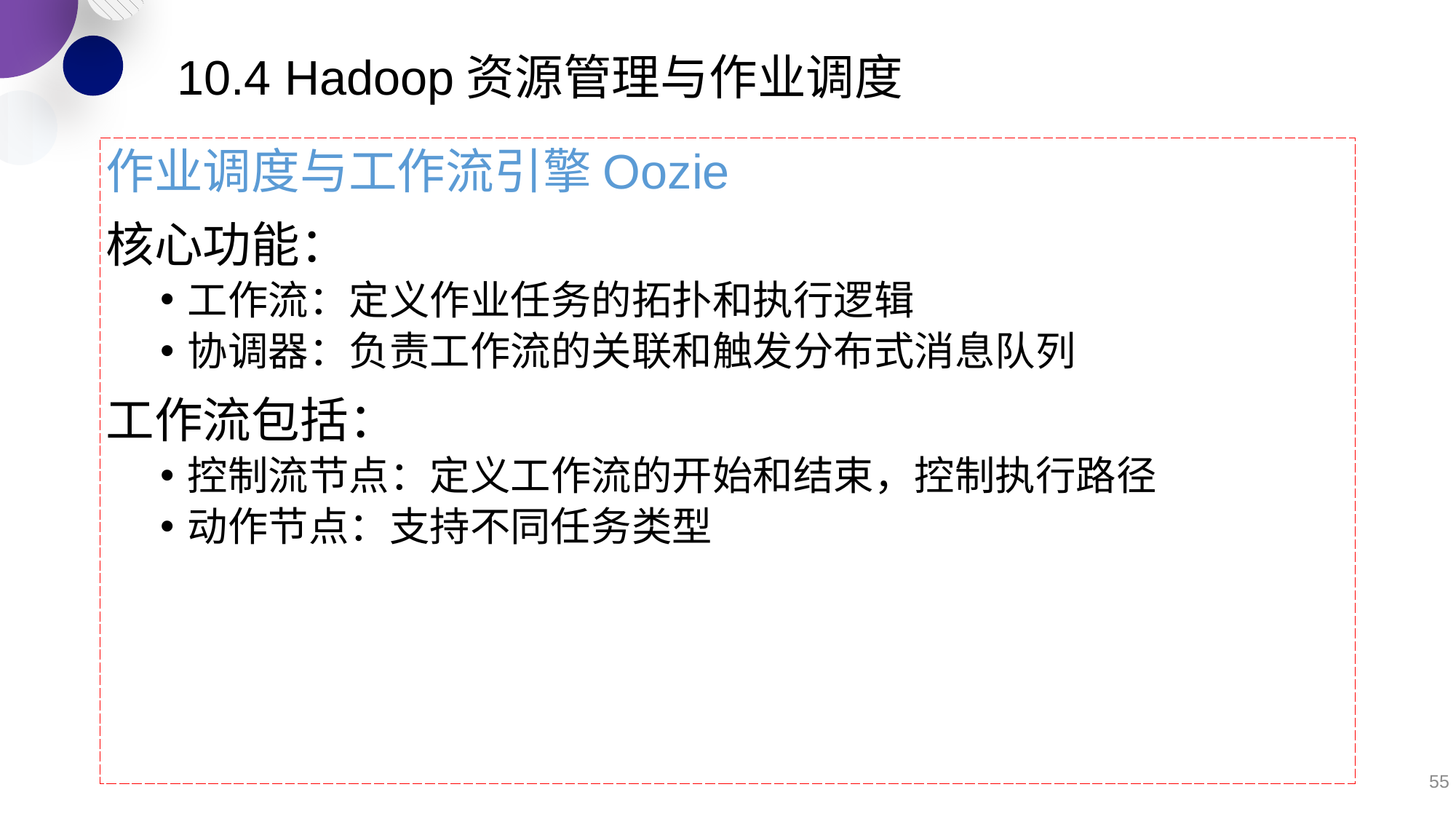

# 10.4 Hadoop资源管理与作业调度
作业调度与工作流引擎Oozie
核心功能：
工作流：定义作业任务的拓扑和执行逻辑
协调器：负责工作流的关联和触发分布式消息队列
工作流包括：
控制流节点：定义工作流的开始和结束，控制执行路径
动作节点：支持不同任务类型

55